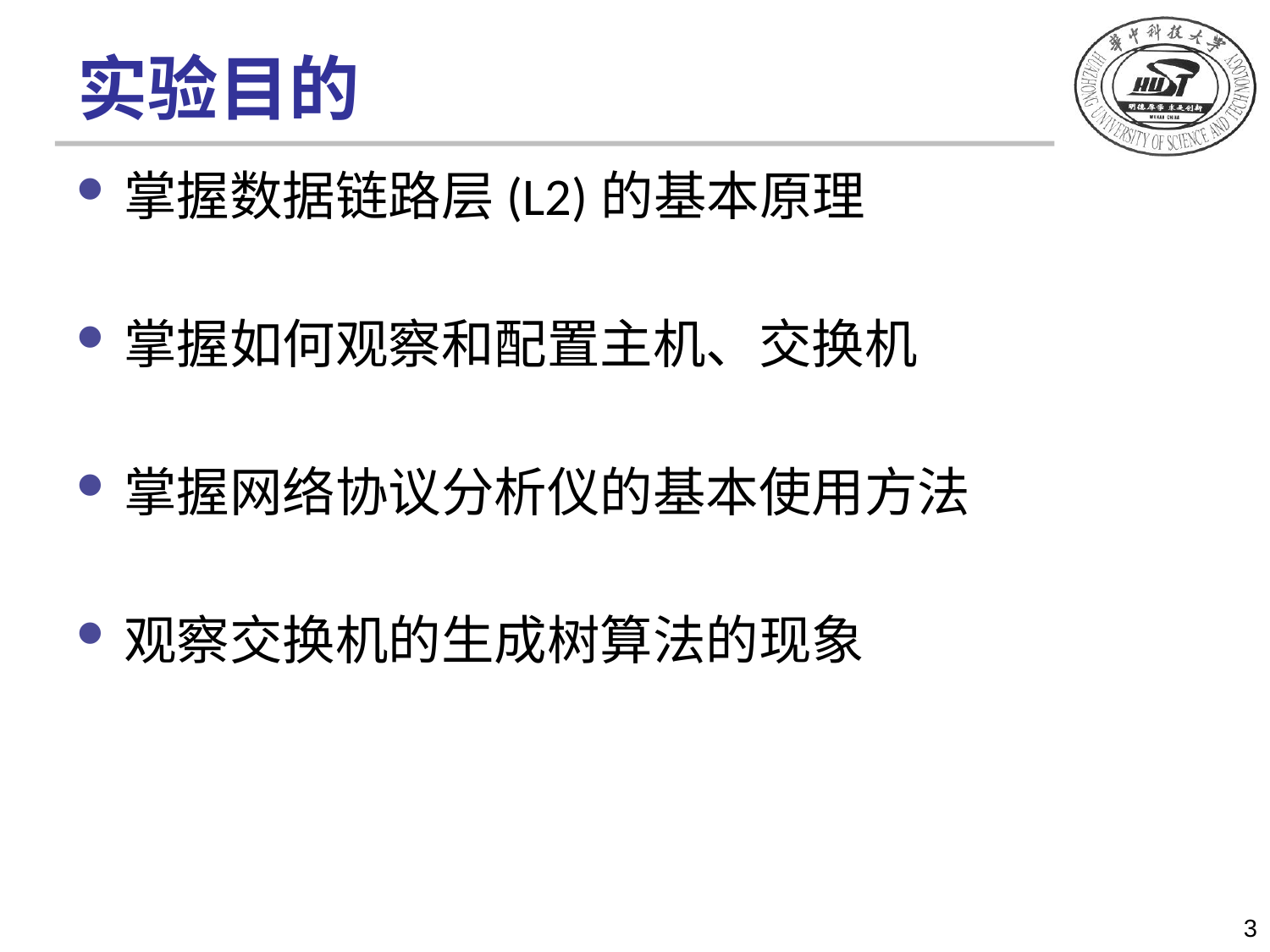

# 实验目的
掌握数据链路层(L2)的基本原理

掌握如何观察和配置主机、交换机

掌握网络协议分析仪的基本使用方法

观察交换机的生成树算法的现象
3